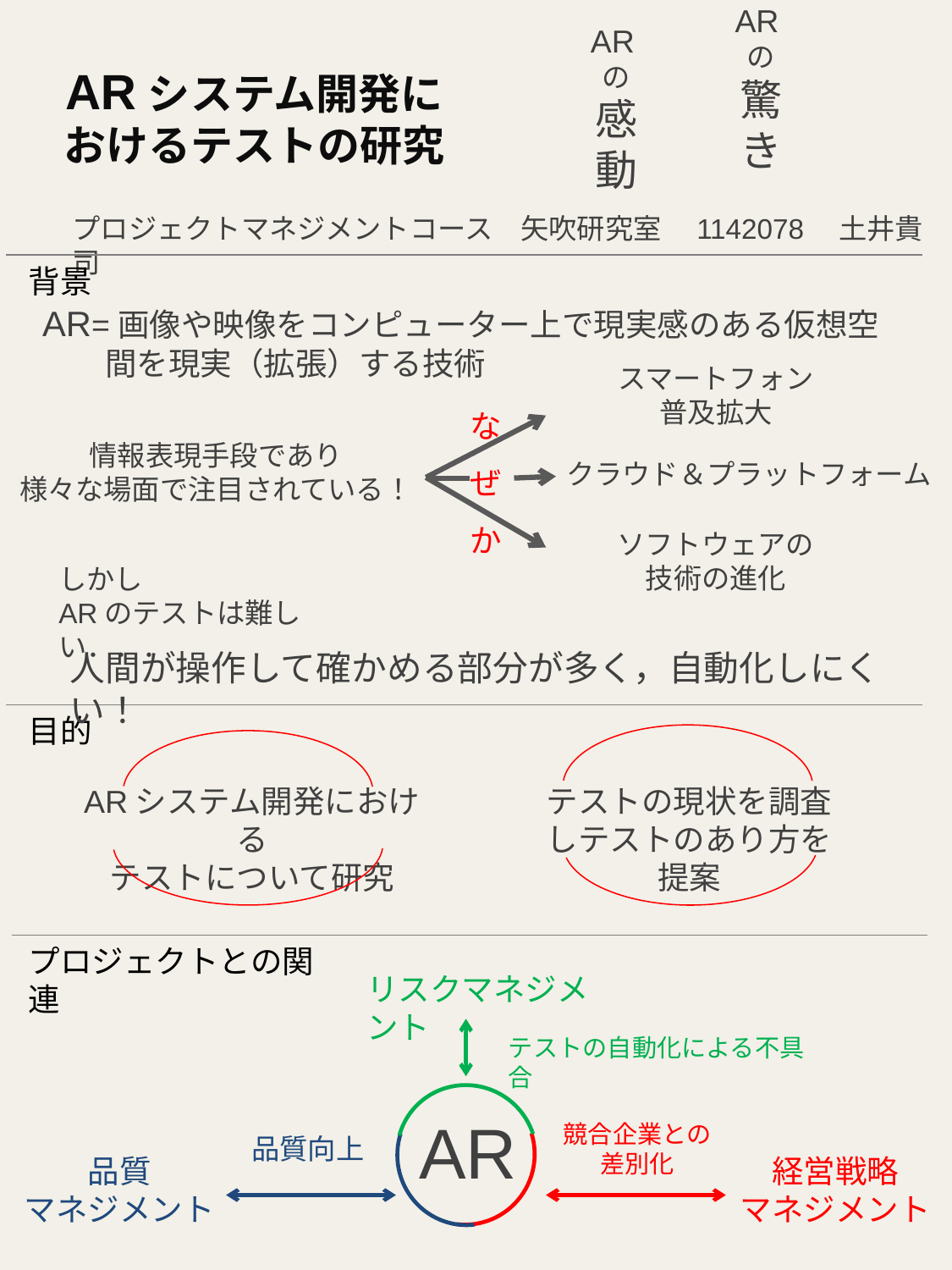

ARの驚き
# ARシステム開発に おけるテストの研究
ARの感動

プロジェクトマネジメントコース　矢吹研究室　1142078　土井貴司
背景
AR=画像や映像をコンピューター上で現実感のある仮想空間を現実（拡張）する技術
スマートフォン
普及拡大
なぜか
情報表現手段であり
様々な場面で注目されている！
クラウド＆プラットフォーム
ソフトウェアの
技術の進化
しかし
ARのテストは難しい．．．
人間が操作して確かめる部分が多く，自動化しにくい！
目的

テストの現状を調査しテストのあり方を提案
ARシステム開発における
テストについて研究

プロジェクトとの関連
リスクマネジメント
テストの自動化による不具合

AR
競合企業との
差別化
品質向上
品質
マネジメント
経営戦略
マネジメント